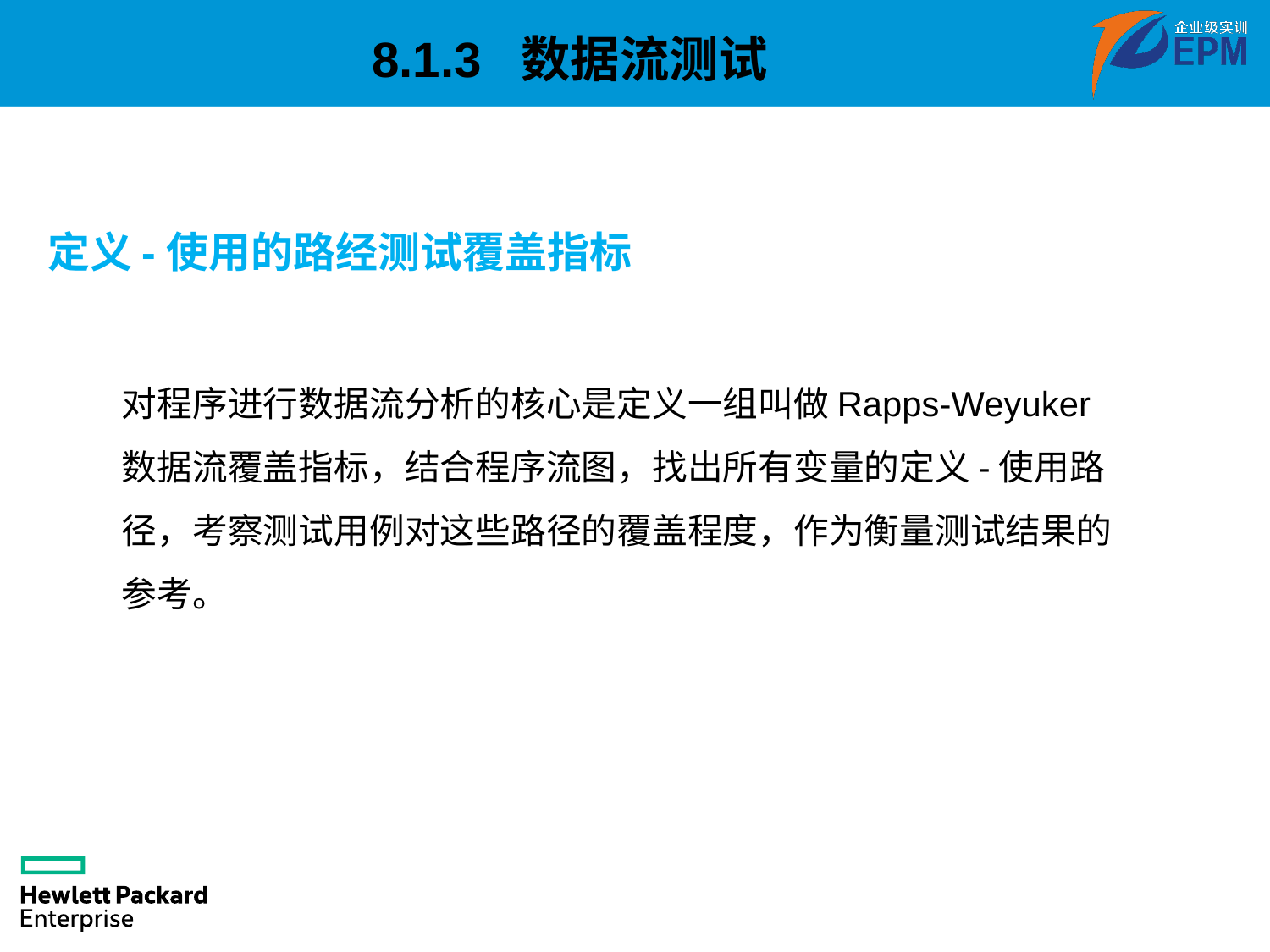

8.1.3  数据流测试
定义-使用的路经测试覆盖指标

对程序进行数据流分析的核心是定义一组叫做Rapps-Weyuker数据流覆盖指标，结合程序流图，找出所有变量的定义-使用路径，考察测试用例对这些路径的覆盖程度，作为衡量测试结果的参考。